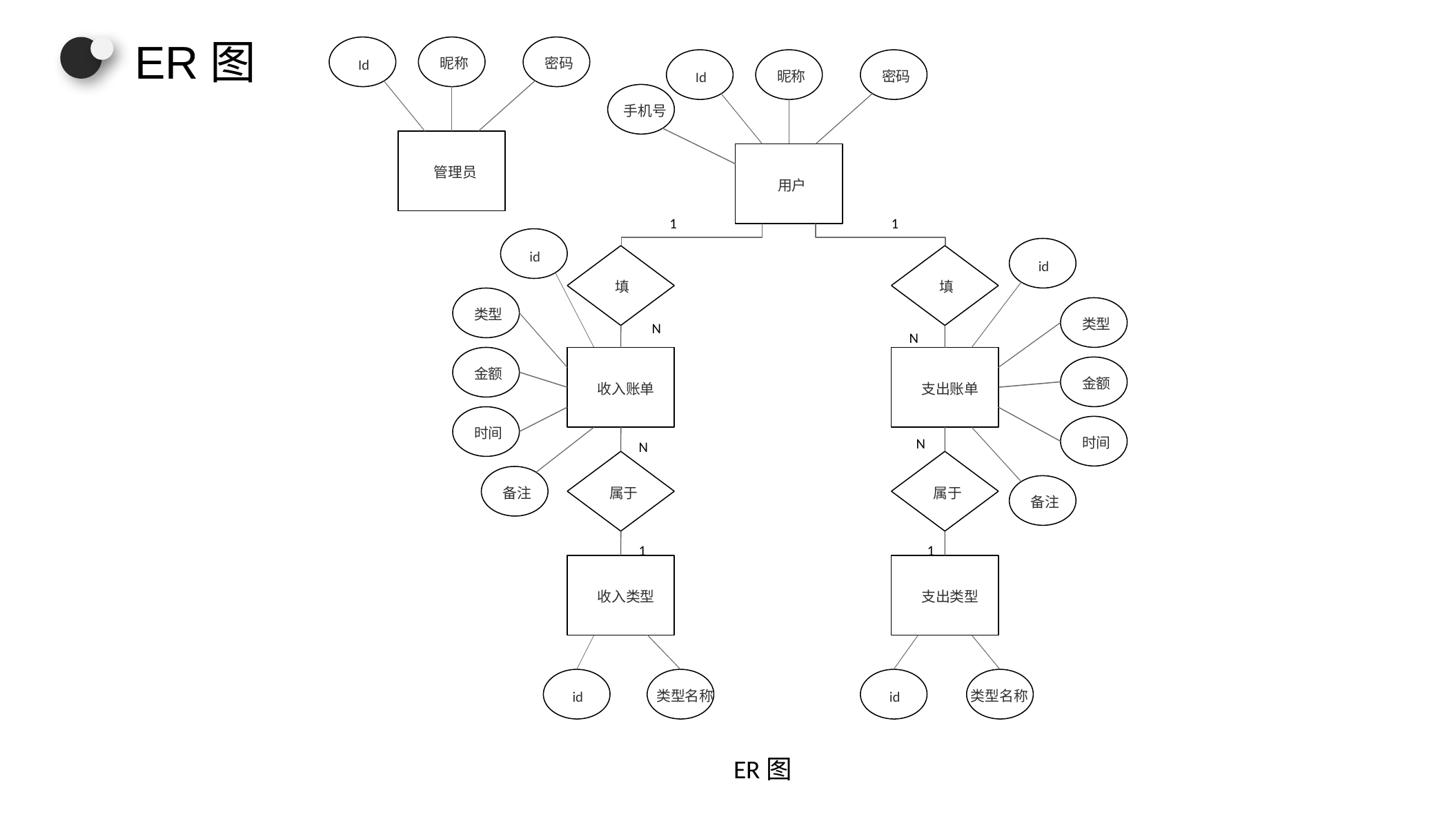

ER图

昵称
密码
Id
昵称
密码
Id

手机号

管理员
用户
1
1

id
id

填
填

类型

类型
N

N

金额

金额
收入账单
支出账单

时间

时间
N
N

备注
属于
属于
备注

1
1

收入类型
支出类型

类型名称
类型名称
id
id

ER图